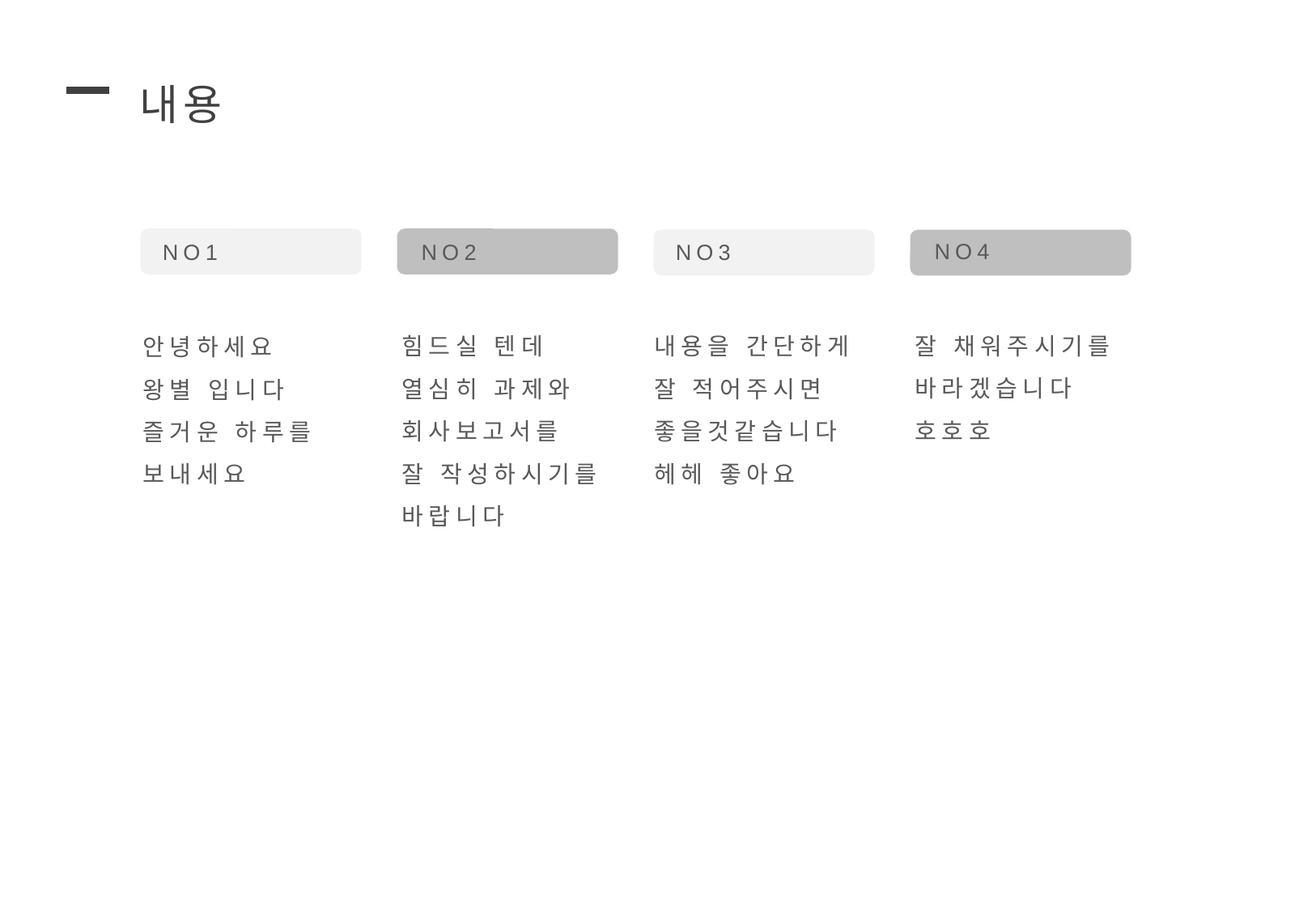

내용

NO4
NO2
NO3
NO1
잘 채워주시기를
바라겠습니다
호호호
힘드실 텐데
열심히 과제와
회사보고서를
잘 작성하시기를
바랍니다
내용을 간단하게
잘 적어주시면
좋을것같습니다
헤헤 좋아요
안녕하세요
왕별 입니다
즐거운 하루를
보내세요